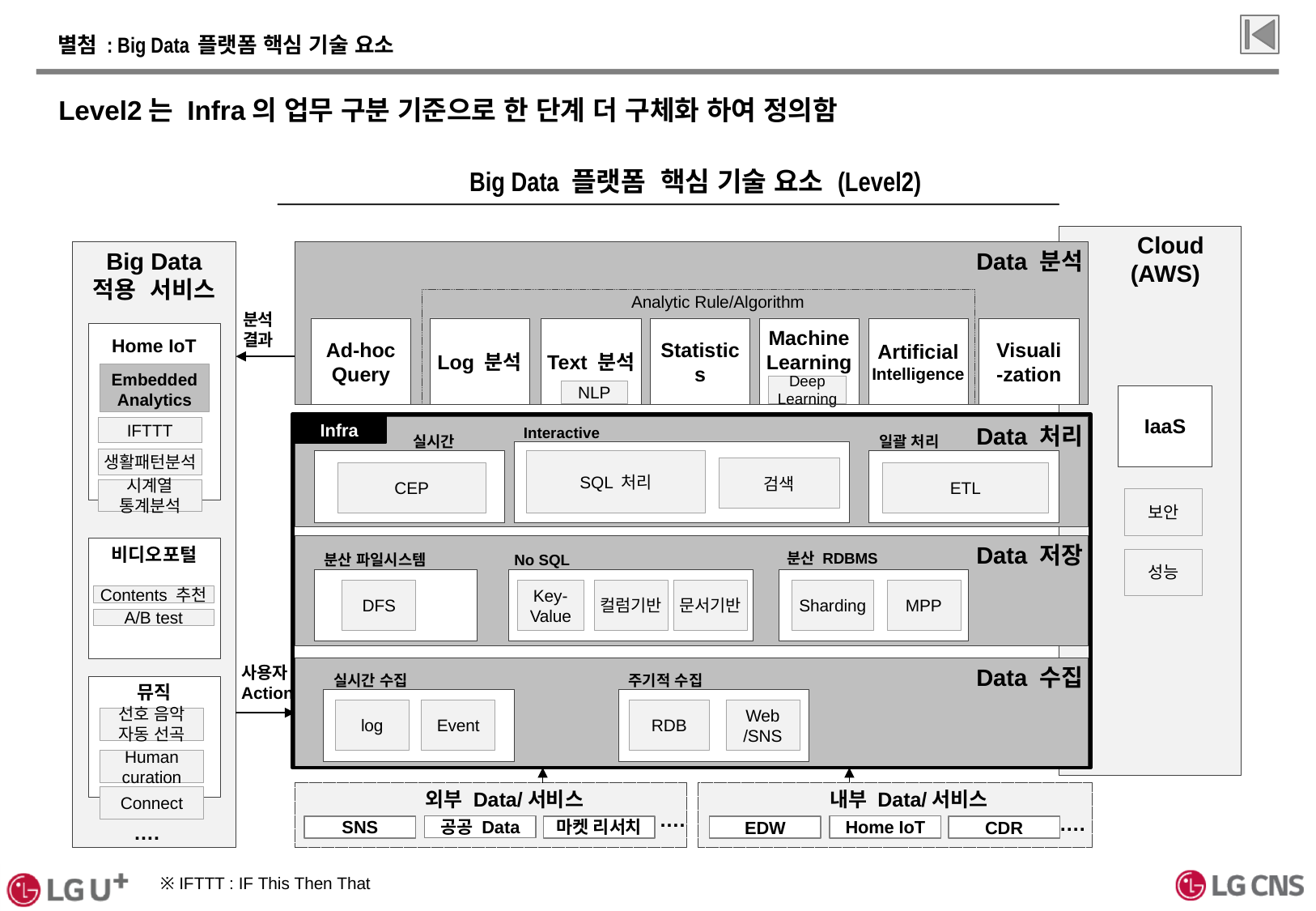

# 별첨 : Big Data 플랫폼 핵심 기술 요소
Level2는 Infra의 업무 구분 기준으로 한 단계 더 구체화 하여 정의함
Big Data 플랫폼  핵심 기술 요소 (Level2)

           Cloud
          (AWS)
Big Data
적용  서비스
Data 분석
Analytic Rule/Algorithm

분석
결과
Log 분석
Text 분석
Statistics
Machine
Learning

Artificial
Intelligence
Visuali
-zation
Ad-hoc
Query
Home IoT

Embedded
Analytics
Deep Learning
NLP
IaaS

Infra
Data 처리
IFTTT
Interactive
실시간
일괄 처리

생활패턴분석
SQL 처리

검색
CEP
ETL
Impala
시계열 통계분석
Solr
보안
Data 저장
비디오포털

분산 RDBMS
분산 파일시스템
No SQL
성능

DFS
Key-Value
컬럼기반
문서기반
Sharding
MPP
Contents 추천
A/B test
사용자
Action
Data 수집
실시간 수집
주기적 수집
뮤직

log
Event
RDB
Web
/SNS
선호 음악 자동 선곡
Human curation
    외부 Data/서비스
    내부 Data/서비스
Connect
….
….
….
공공 Data
Home IoT
마켓 리서치
SNS
CDR
EDW
※ IFTTT : IF This Then That